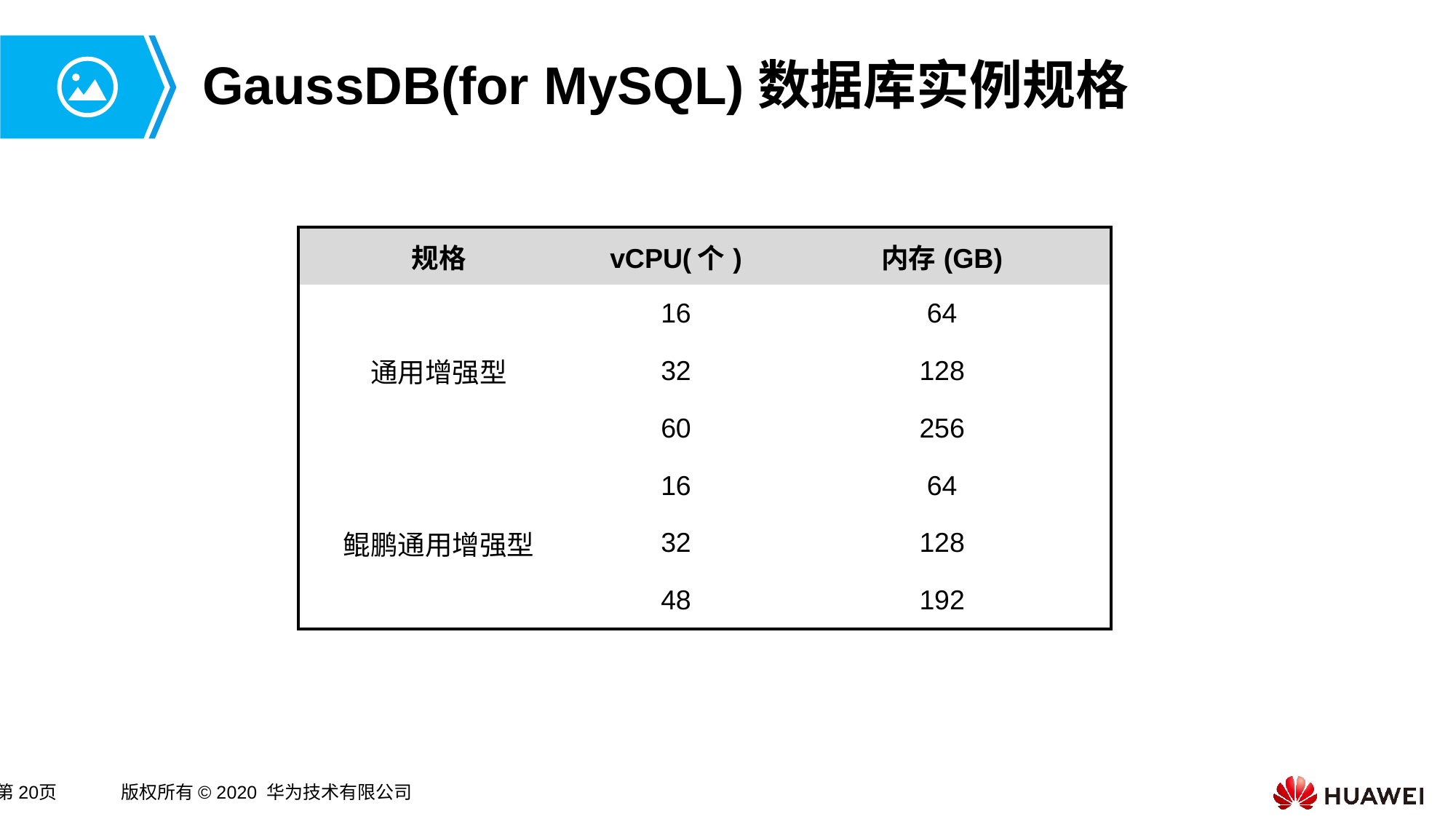

# GaussDB(for MySQL)数据库实例规格
| 规格 | vCPU(个) | 内存(GB) |
| --- | --- | --- |
| 通用增强型 | 16 | 64 |
|  | 32 | 128 |
|  | 60 | 256 |
| 鲲鹏通用增强型 | 16 | 64 |
|  | 32 | 128 |
|  | 48 | 192 |